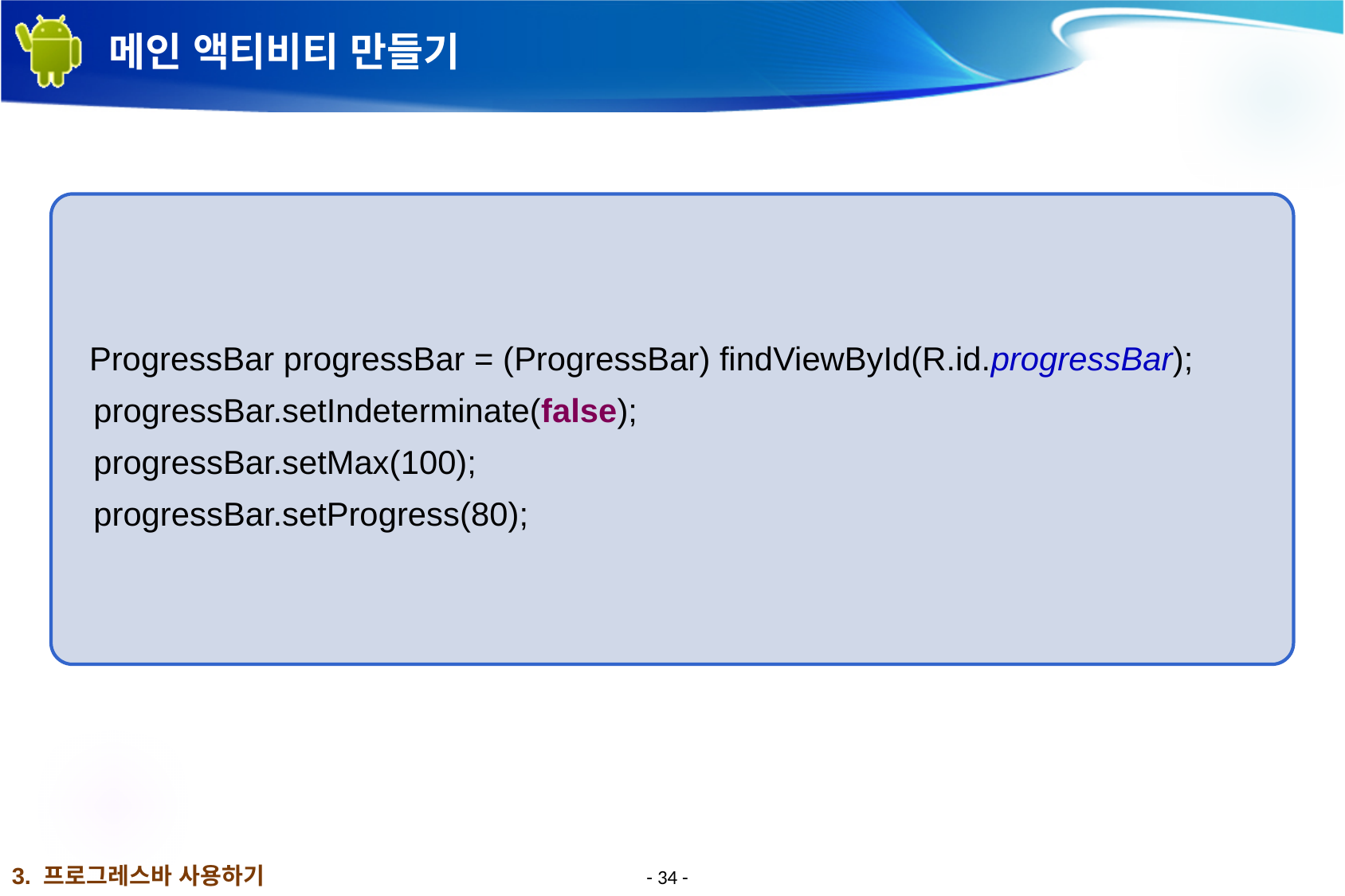

# 메인 액티비티 만들기
 ProgressBar progressBar = (ProgressBar) findViewById(R.id.progressBar);
progressBar.setIndeterminate(false);
progressBar.setMax(100);
progressBar.setProgress(80);
3. 프로그레스바 사용하기